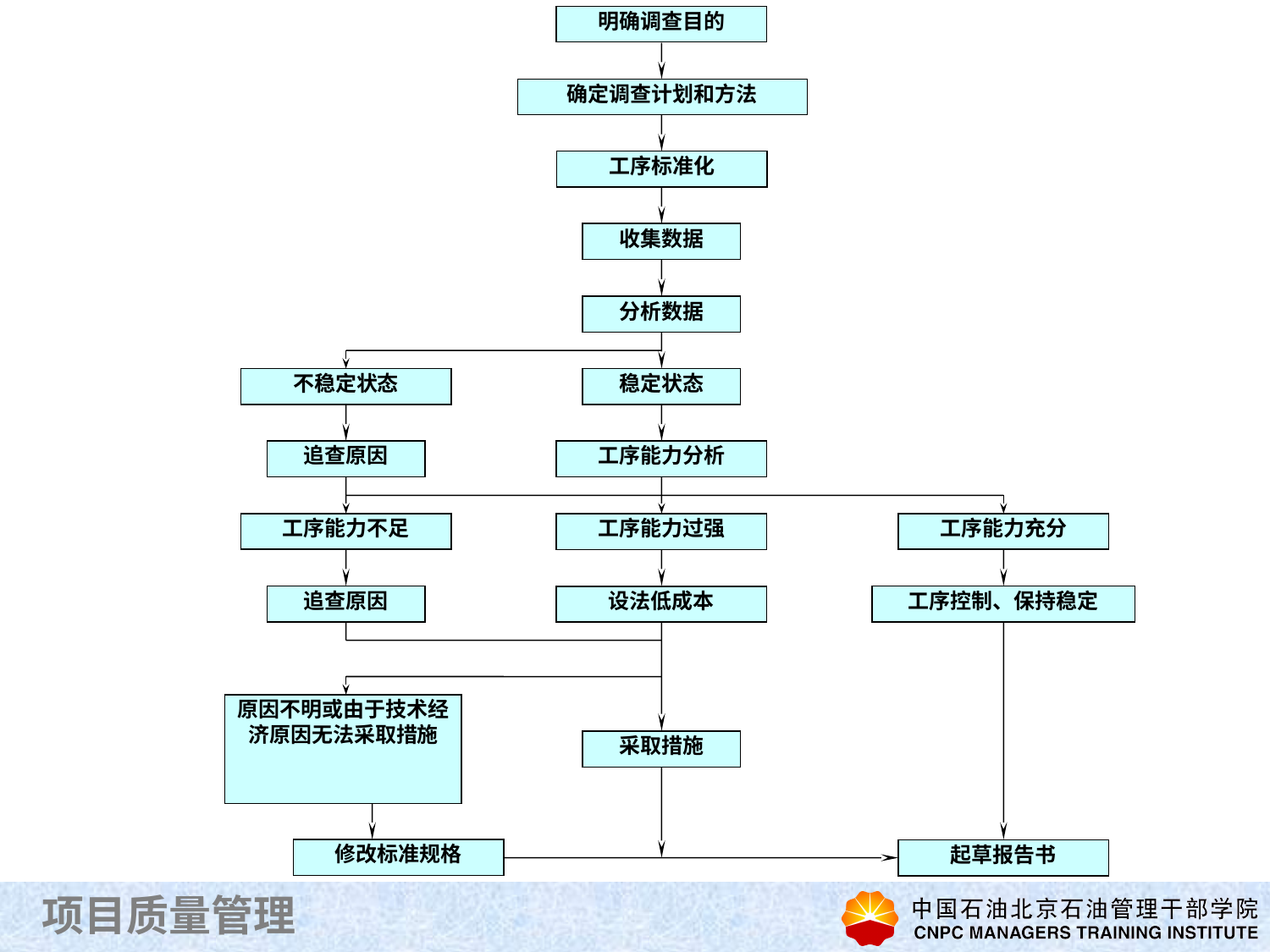

明确调查目的

确定调查计划和方法

工序标准化

收集数据

分析数据

不稳定状态
稳定状态

追查原因
工序能力分析

工序能力不足
工序能力充分
工序能力过强

追查原因
工序控制、保持稳定
设法低成本

原因不明或由于技术经济原因无法采取措施
采取措施

修改标准规格
起草报告书